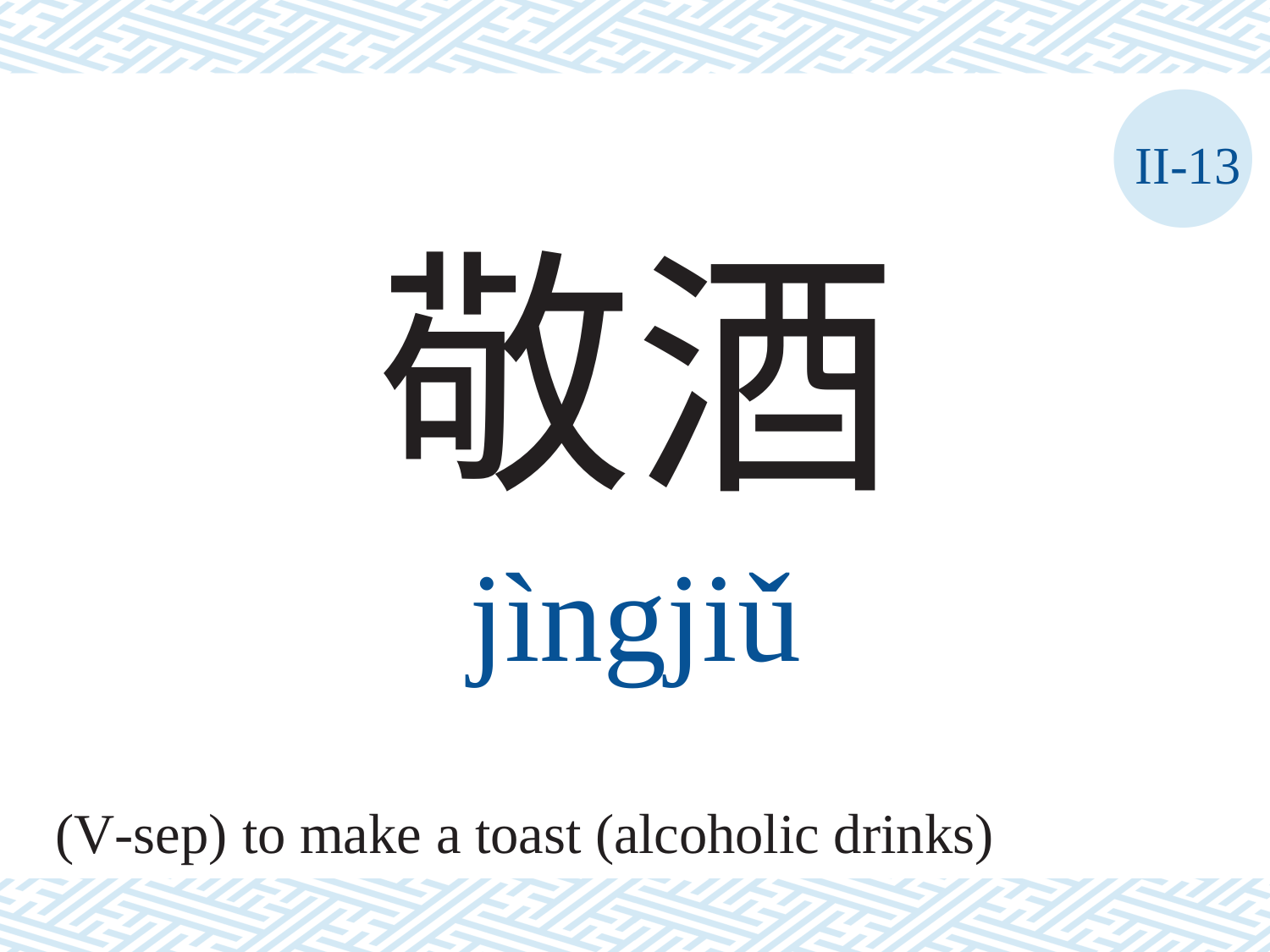

II-13
敬酒
jìngjiǔ
(V-sep) to make a toast (alcoholic drinks)